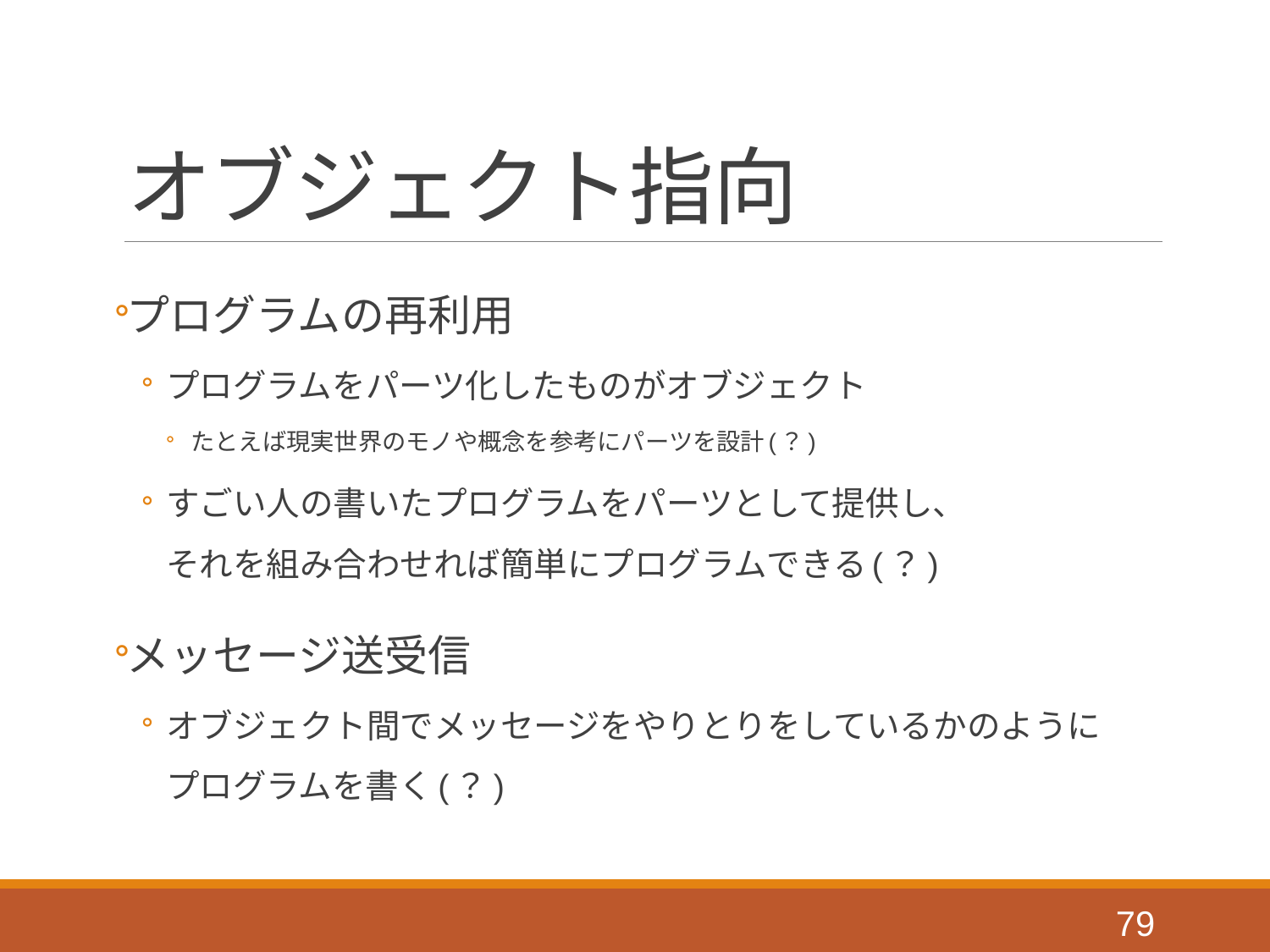

# オブジェクト指向
プログラムの再利用
プログラムをパーツ化したものがオブジェクト
たとえば現実世界のモノや概念を参考にパーツを設計(？)
すごい人の書いたプログラムをパーツとして提供し、
それを組み合わせれば簡単にプログラムできる(？)
メッセージ送受信
オブジェクト間でメッセージをやりとりをしているかのように
プログラムを書く(？)

79